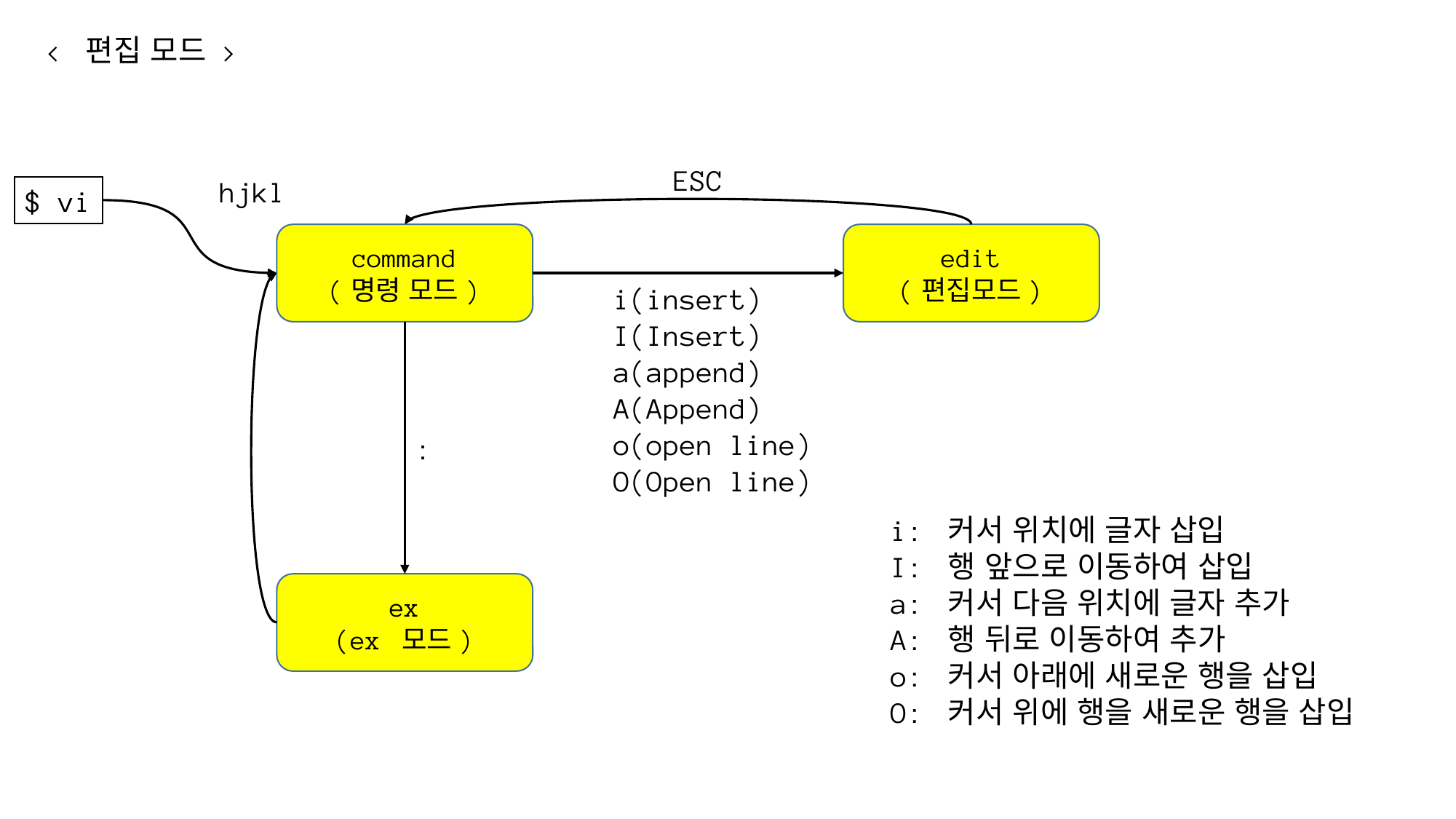

< 편집 모드 >
ESC
hjkl
$ vi
edit
(편집모드)
command
(명령 모드)
i(insert)
I(Insert)
a(append)
A(Append)
o(open line)
O(Open line)
:
i: 커서 위치에 글자 삽입
I: 행 앞으로 이동하여 삽입
a: 커서 다음 위치에 글자 추가
A: 행 뒤로 이동하여 추가
o: 커서 아래에 새로운 행을 삽입
O: 커서 위에 행을 새로운 행을 삽입
ex
(ex 모드)